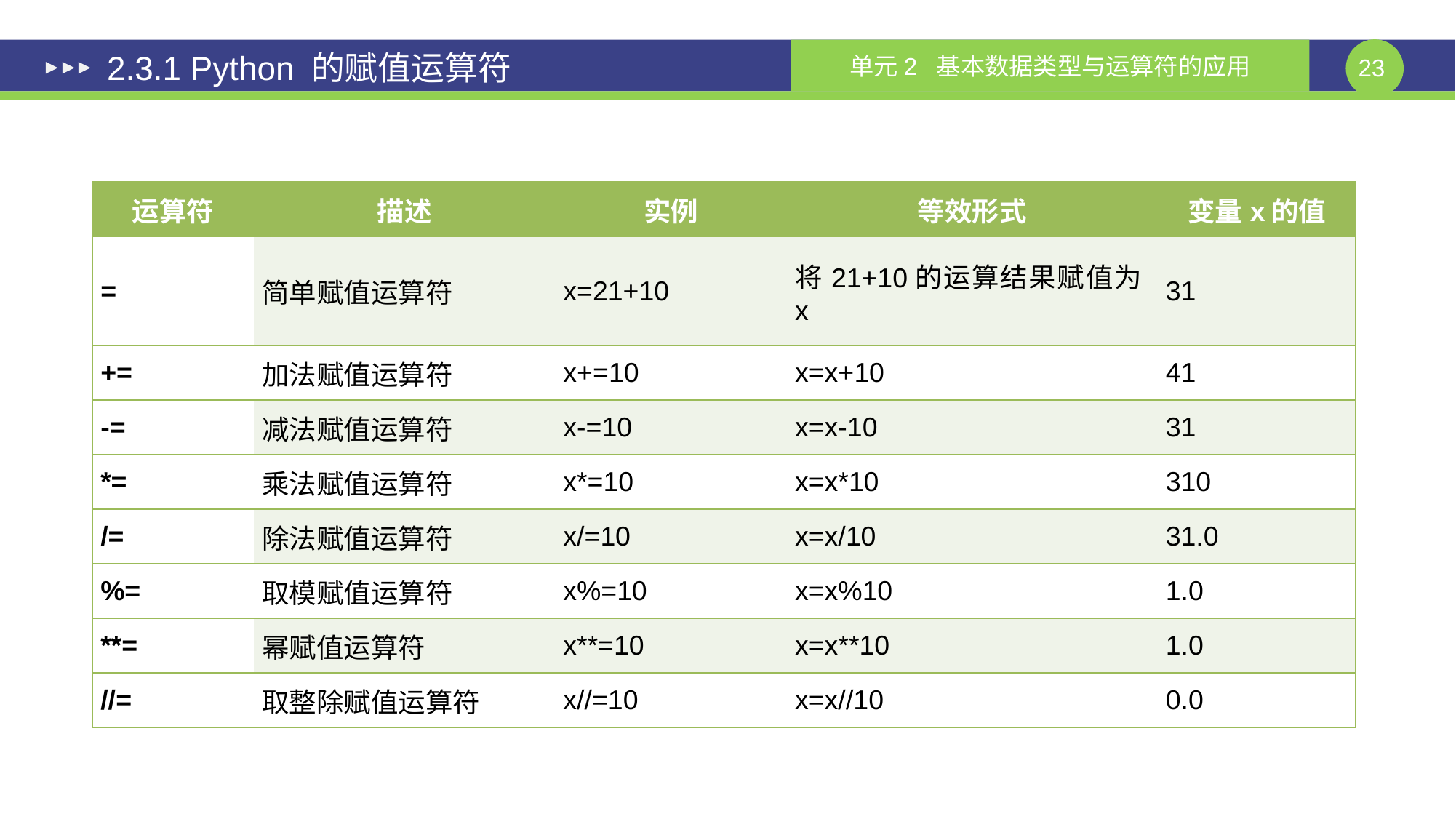

# 2.3.1 Python 的赋值运算符
| 运算符 | 描述 | 实例 | 等效形式 | 变量x的值 |
| --- | --- | --- | --- | --- |
| = | 简单赋值运算符 | x=21+10 | 将21+10的运算结果赋值为x | 31 |
| += | 加法赋值运算符 | x+=10 | x=x+10 | 41 |
| -= | 减法赋值运算符 | x-=10 | x=x-10 | 31 |
| \*= | 乘法赋值运算符 | x\*=10 | x=x\*10 | 310 |
| /= | 除法赋值运算符 | x/=10 | x=x/10 | 31.0 |
| %= | 取模赋值运算符 | x%=10 | x=x%10 | 1.0 |
| \*\*= | 幂赋值运算符 | x\*\*=10 | x=x\*\*10 | 1.0 |
| //= | 取整除赋值运算符 | x//=10 | x=x//10 | 0.0 |